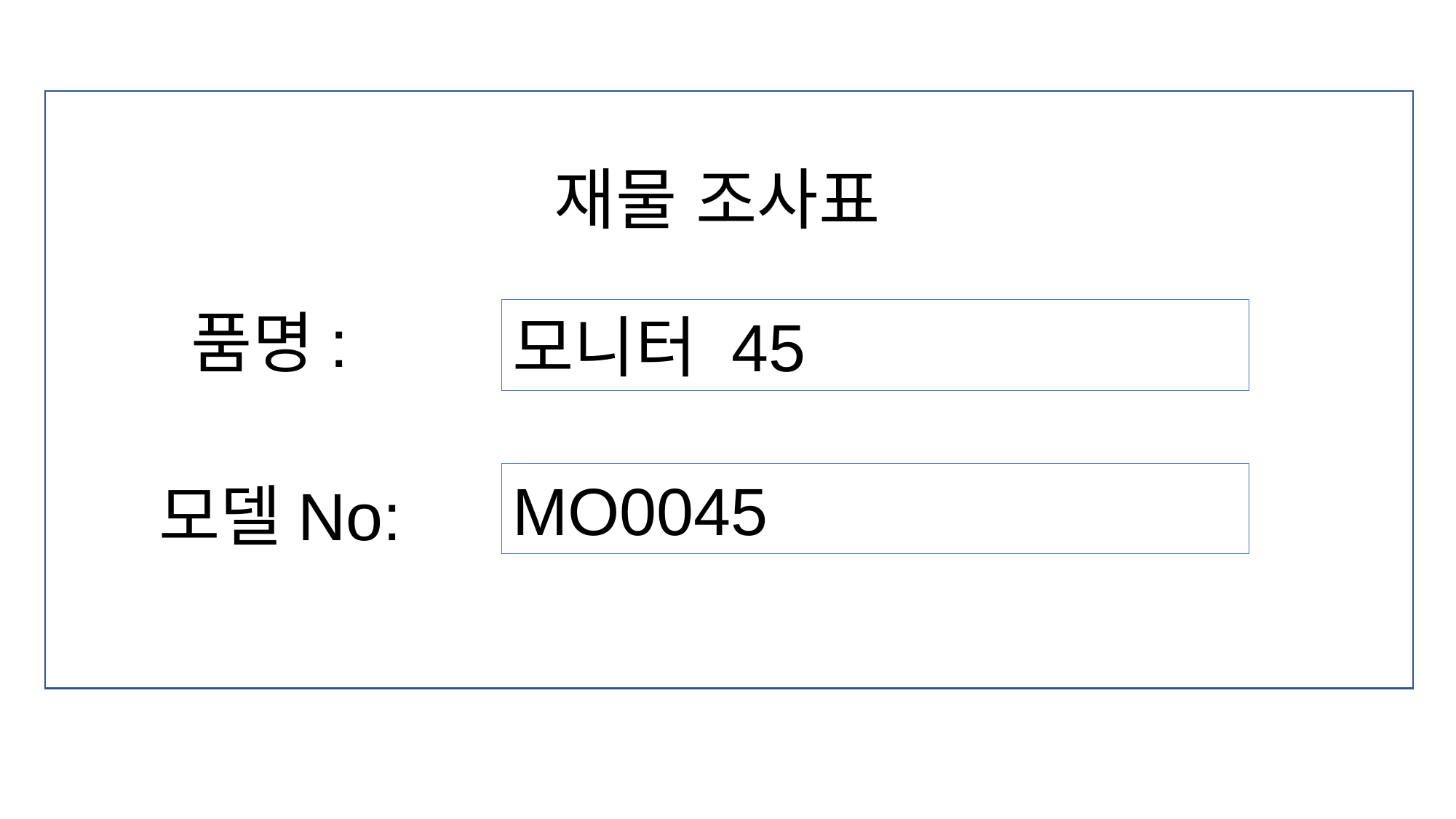

재물 조사표
품명:
모니터 45
MO0045
모델No: